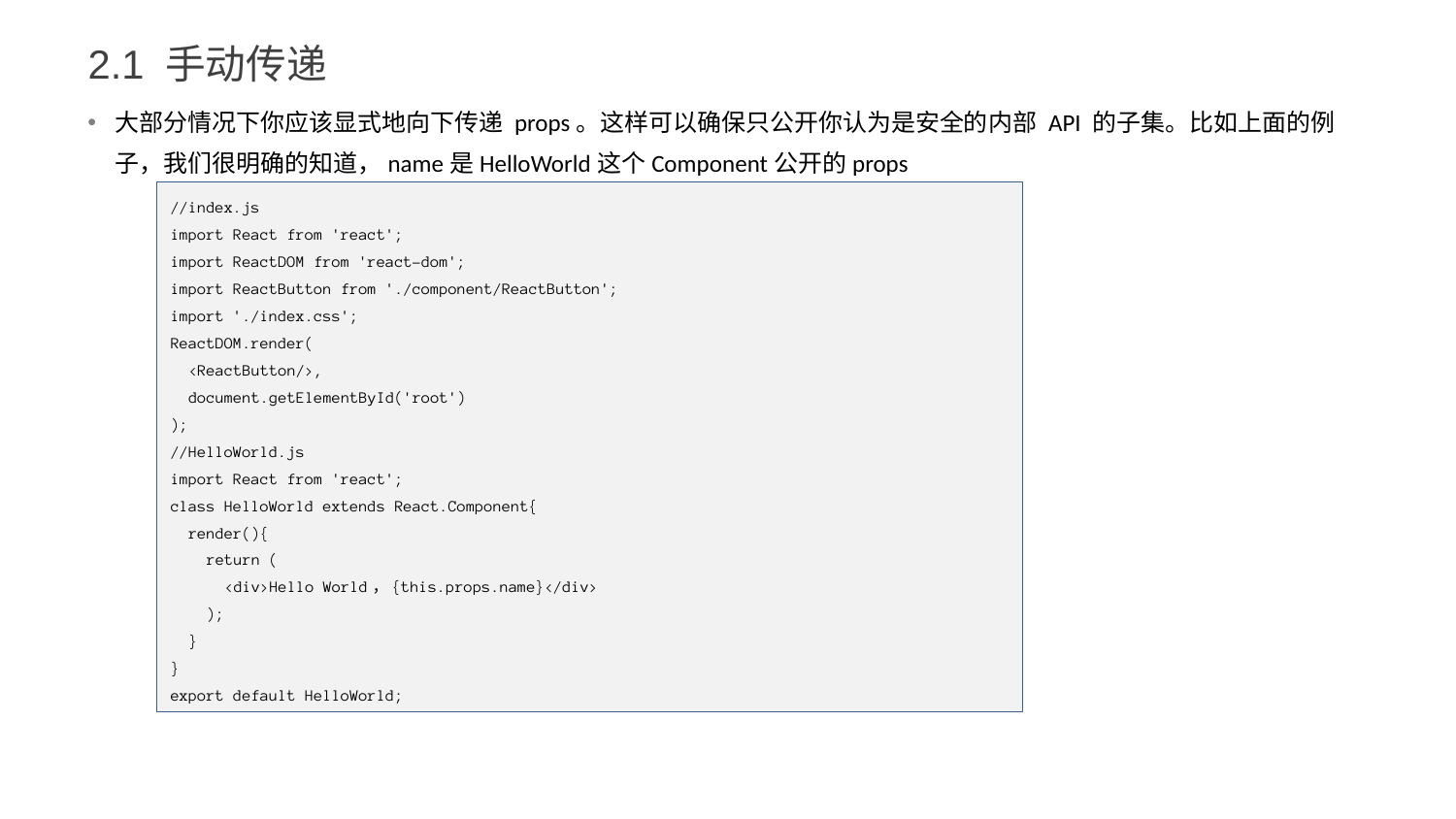

2.1 手动传递
大部分情况下你应该显式地向下传递 props。这样可以确保只公开你认为是安全的内部 API 的子集。比如上面的例子，我们很明确的知道，name是HelloWorld这个Component公开的props
//index.js
import React from 'react';
import ReactDOM from 'react-dom';
import ReactButton from './component/ReactButton';
import './index.css';
ReactDOM.render(
  <ReactButton/>,
  document.getElementById('root')
);
//HelloWorld.js
import React from 'react';
class HelloWorld extends React.Component{
  render(){
    return (
      <div>Hello World，{this.props.name}</div>
    );
  }
}
export default HelloWorld;